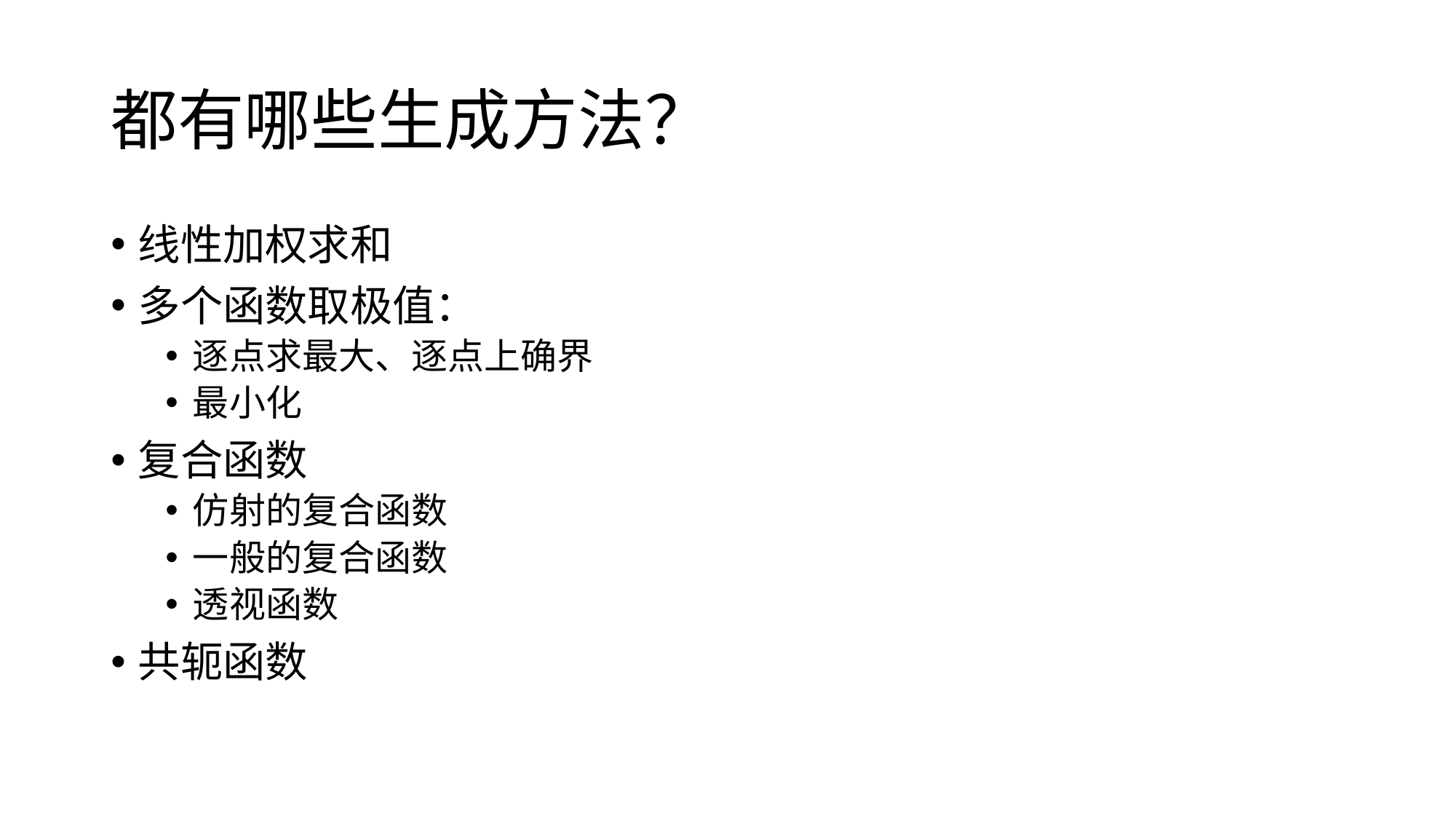

# 都有哪些生成方法？
线性加权求和
多个函数取极值：
逐点求最大、逐点上确界
最小化
复合函数
仿射的复合函数
一般的复合函数
透视函数
共轭函数